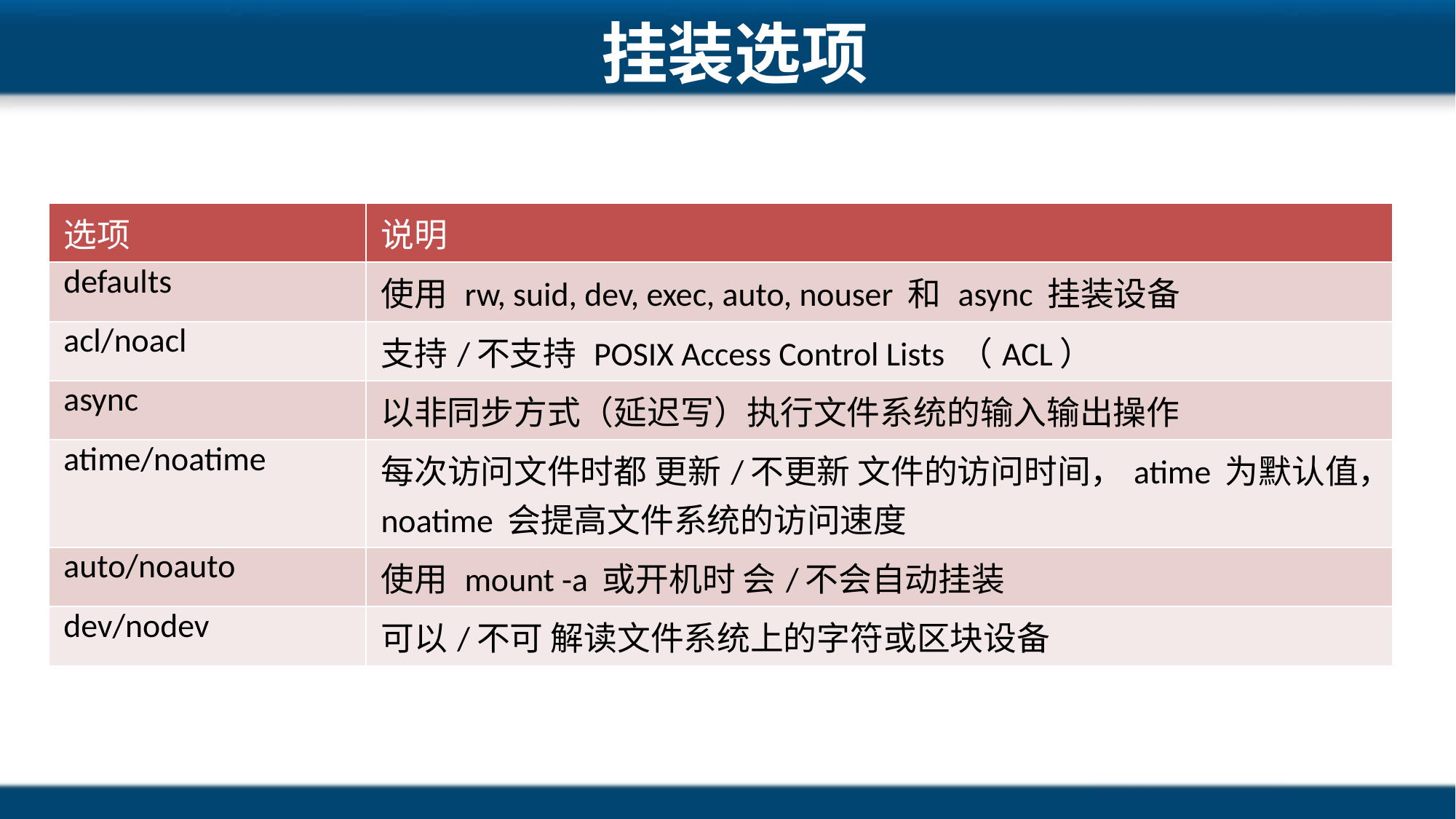

# 挂装选项
| 选项 | 说明 |
| --- | --- |
| defaults | 使用 rw, suid, dev, exec, auto, nouser 和 async 挂装设备 |
| acl/noacl | 支持/不支持 POSIX Access Control Lists （ACL） |
| async | 以非同步方式（延迟写）执行文件系统的输入输出操作 |
| atime/noatime | 每次访问文件时都 更新/不更新 文件的访问时间，atime 为默认值，noatime 会提高文件系统的访问速度 |
| auto/noauto | 使用 mount -a 或开机时 会/不会自动挂装 |
| dev/nodev | 可以/不可 解读文件系统上的字符或区块设备 |